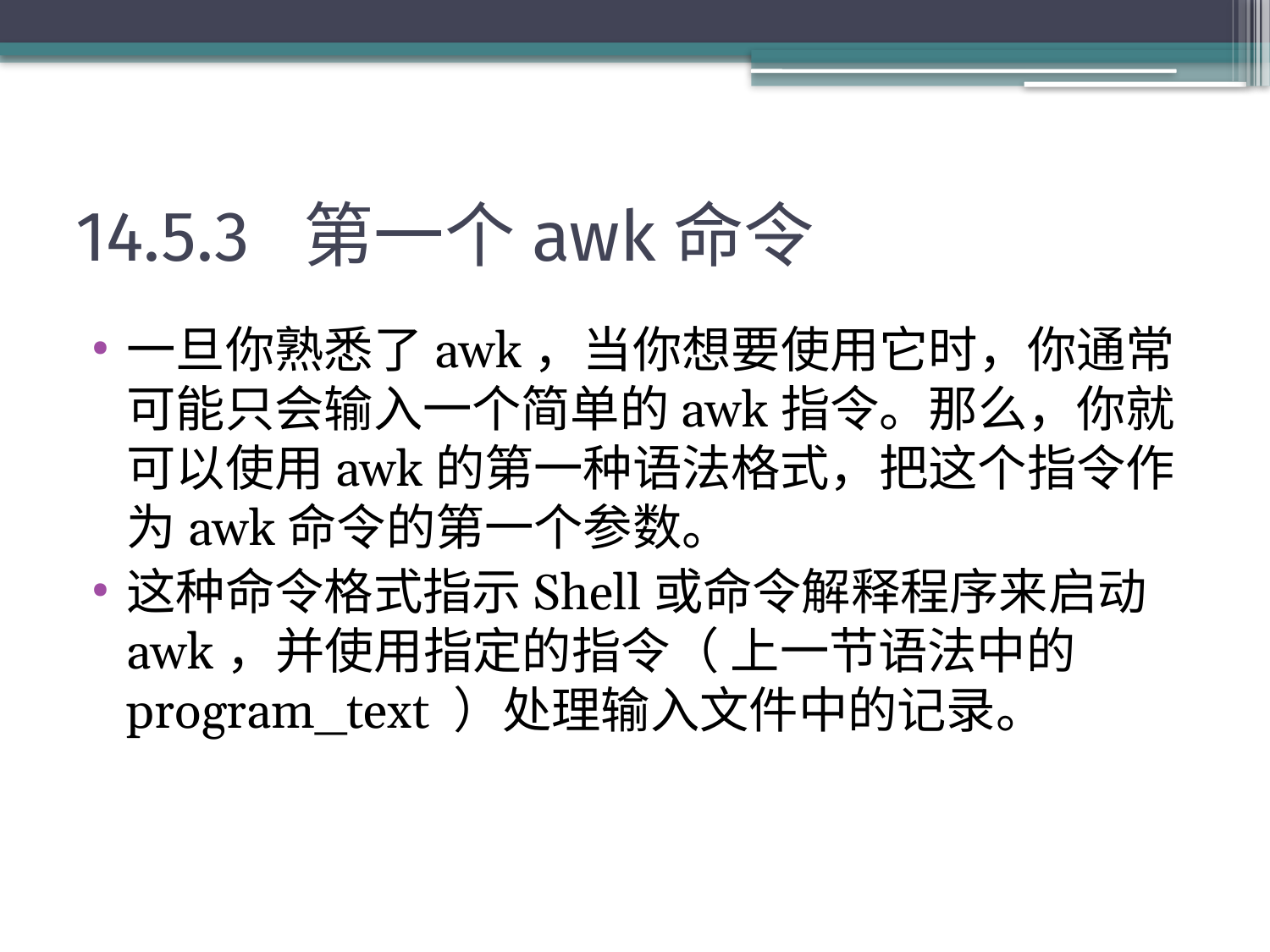

# 14.5.3  第一个awk命令
一旦你熟悉了awk，当你想要使用它时，你通常可能只会输入一个简单的awk指令。那么，你就可以使用awk的第一种语法格式，把这个指令作为awk命令的第一个参数。
这种命令格式指示Shell或命令解释程序来启动awk，并使用指定的指令（ 上一节语法中的program_text ）处理输入文件中的记录。